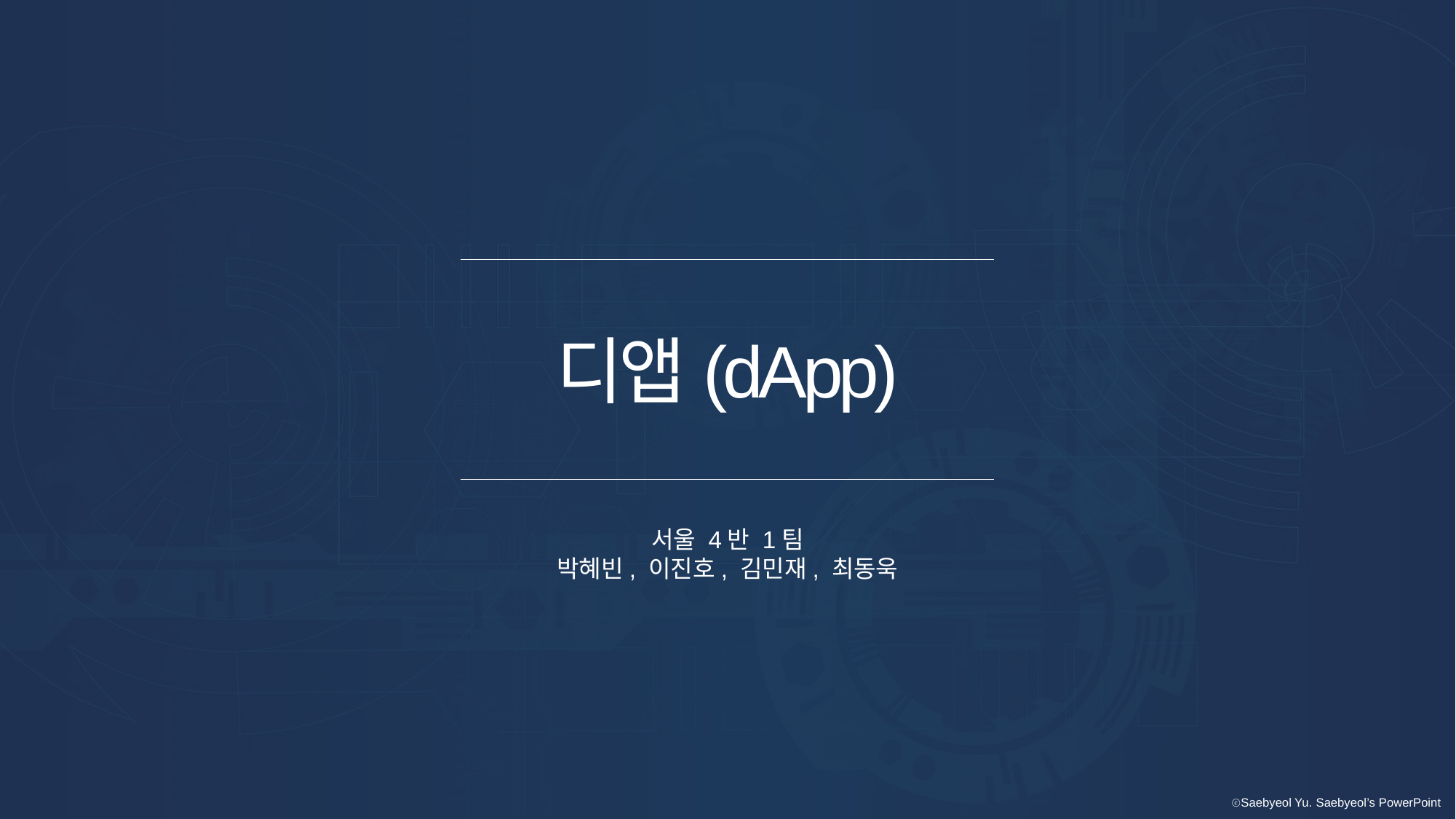

디앱(dApp)
서울 4반 1팀
박혜빈, 이진호, 김민재, 최동욱